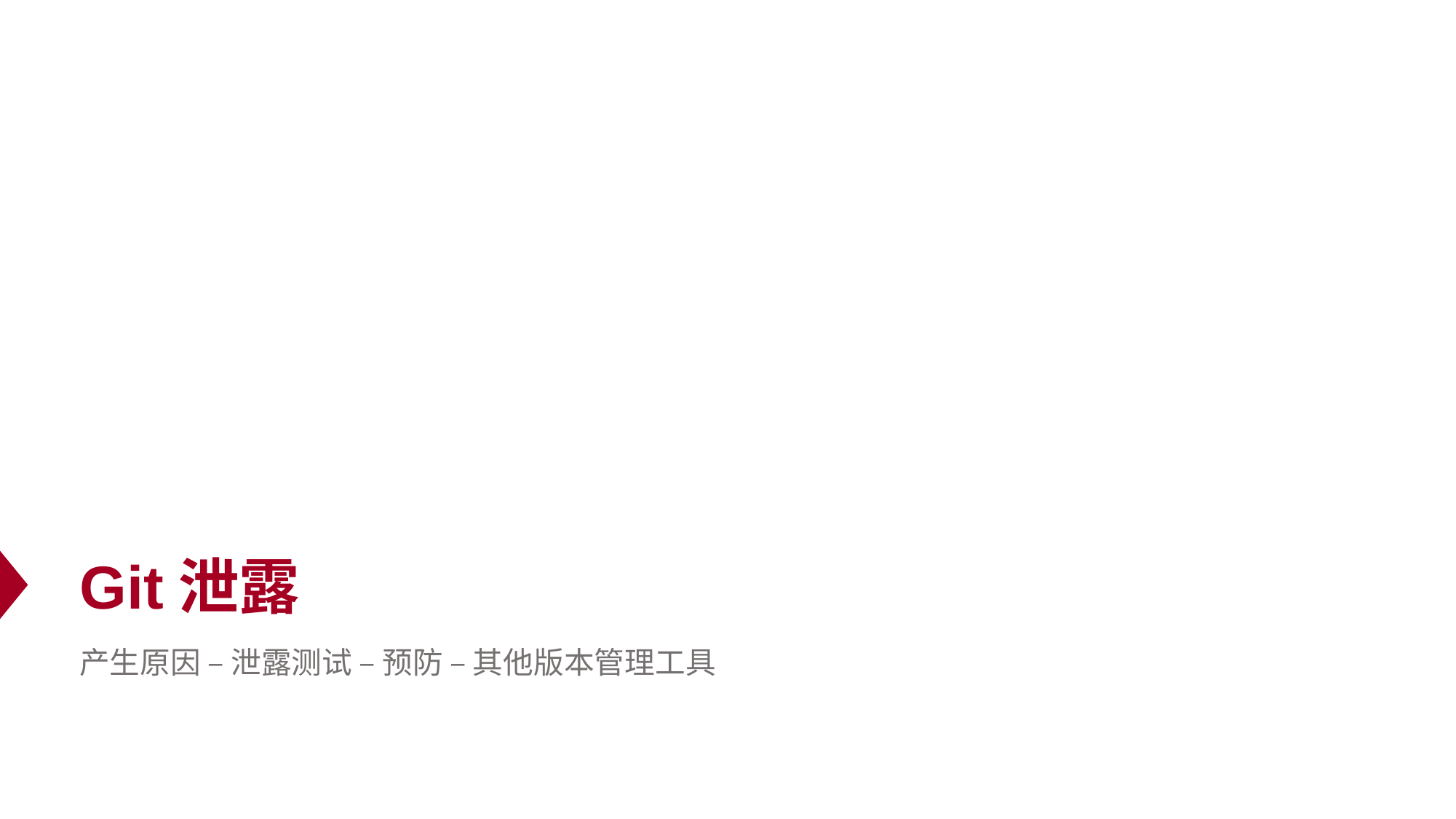

Git泄露

产生原因 – 泄露测试 – 预防 – 其他版本管理工具